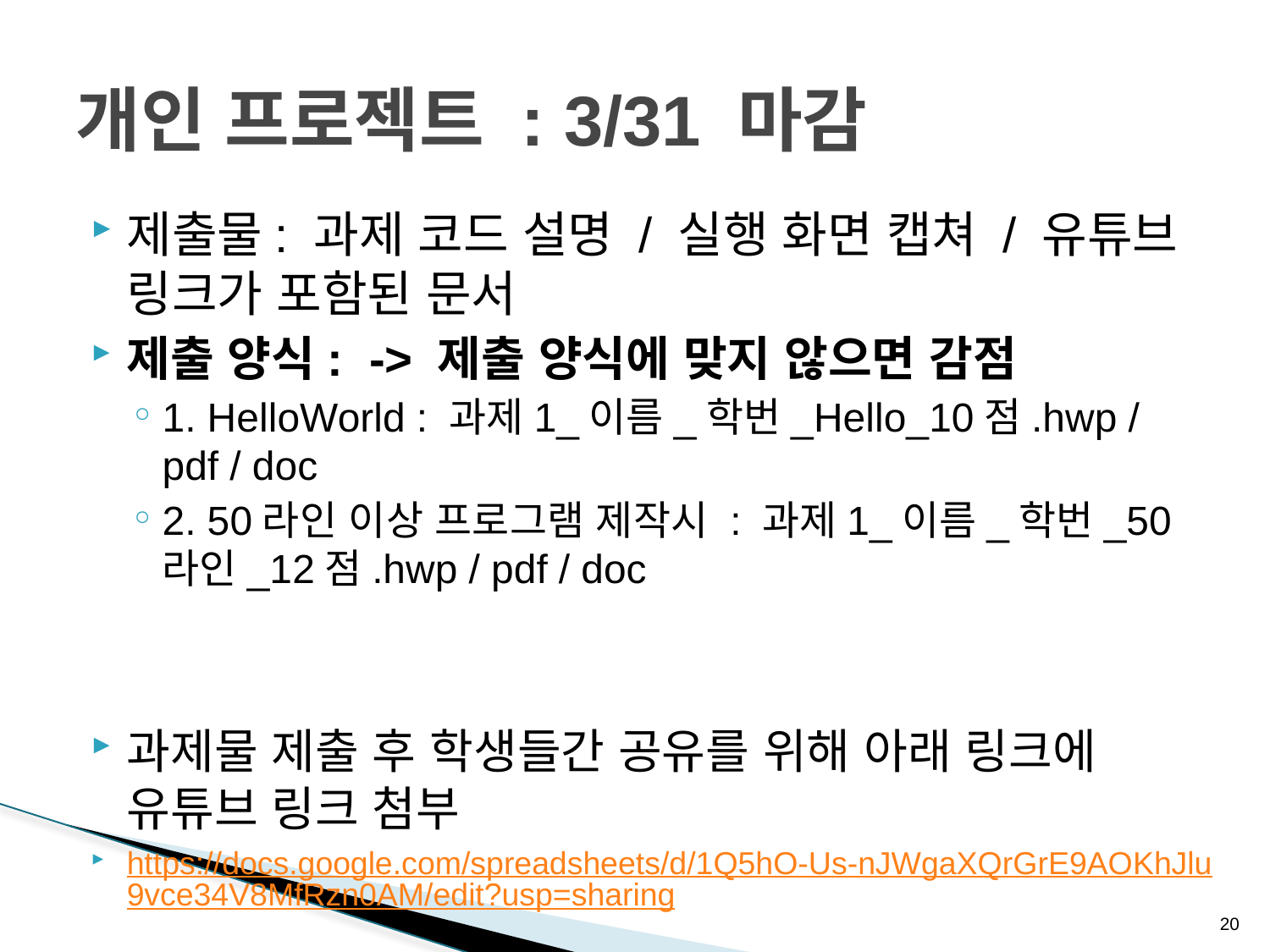

# 개인 프로젝트 : 3/31 마감
제출물: 과제 코드 설명 / 실행 화면 캡쳐 / 유튜브 링크가 포함된 문서
제출 양식:  -> 제출 양식에 맞지 않으면 감점
1. HelloWorld : 과제1_이름_학번_Hello_10점.hwp / pdf / doc
2. 50라인 이상 프로그램 제작시 : 과제1_이름_학번_50라인_12점.hwp / pdf / doc

과제물 제출 후 학생들간 공유를 위해 아래 링크에 유튜브 링크 첨부
https://docs.google.com/spreadsheets/d/1Q5hO-Us-nJWgaXQrGrE9AOKhJlu9vce34V8MfRzn0AM/edit?usp=sharing

20